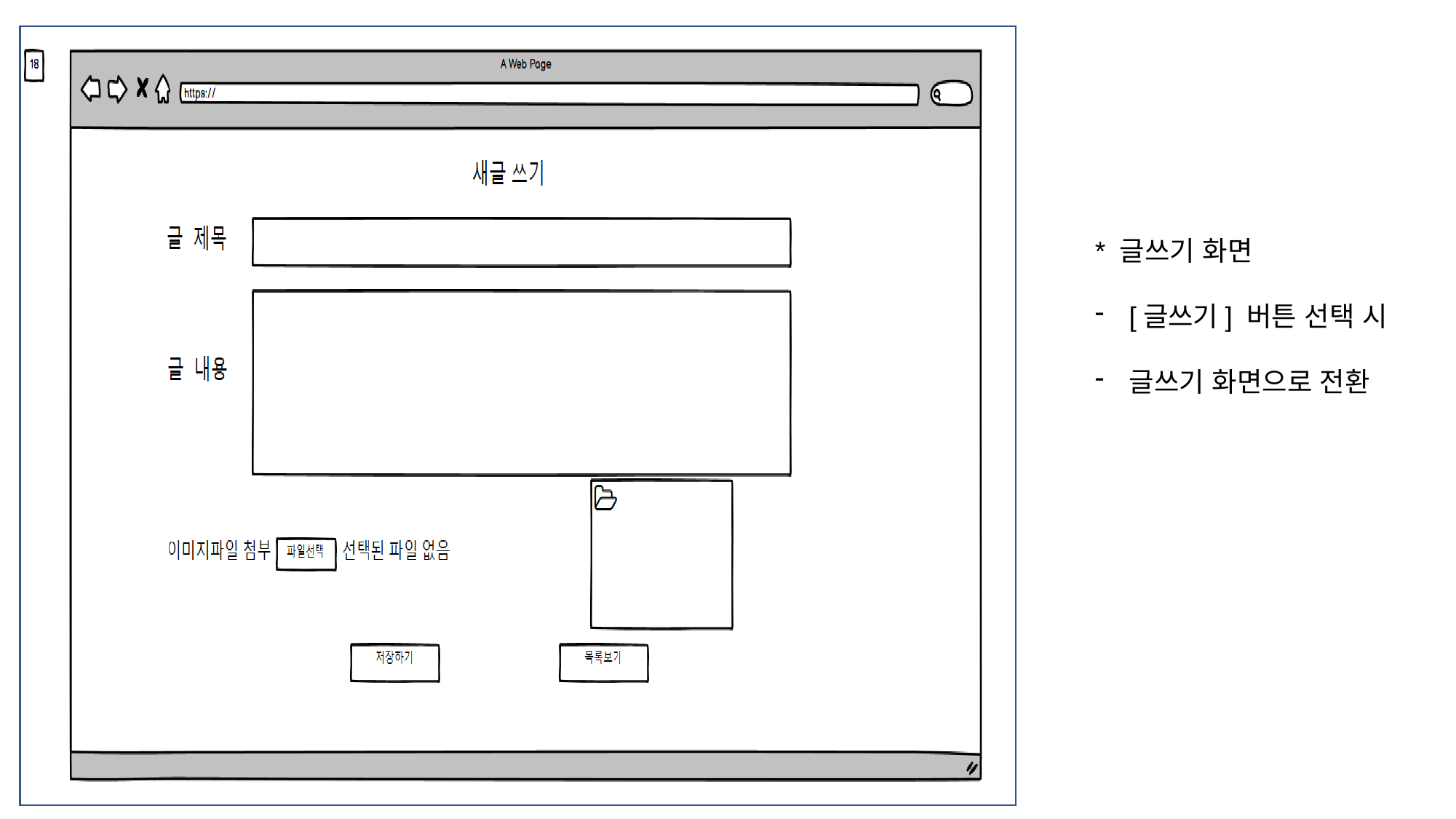

* 글쓰기 화면

[글쓰기] 버튼 선택 시

글쓰기 화면으로 전환